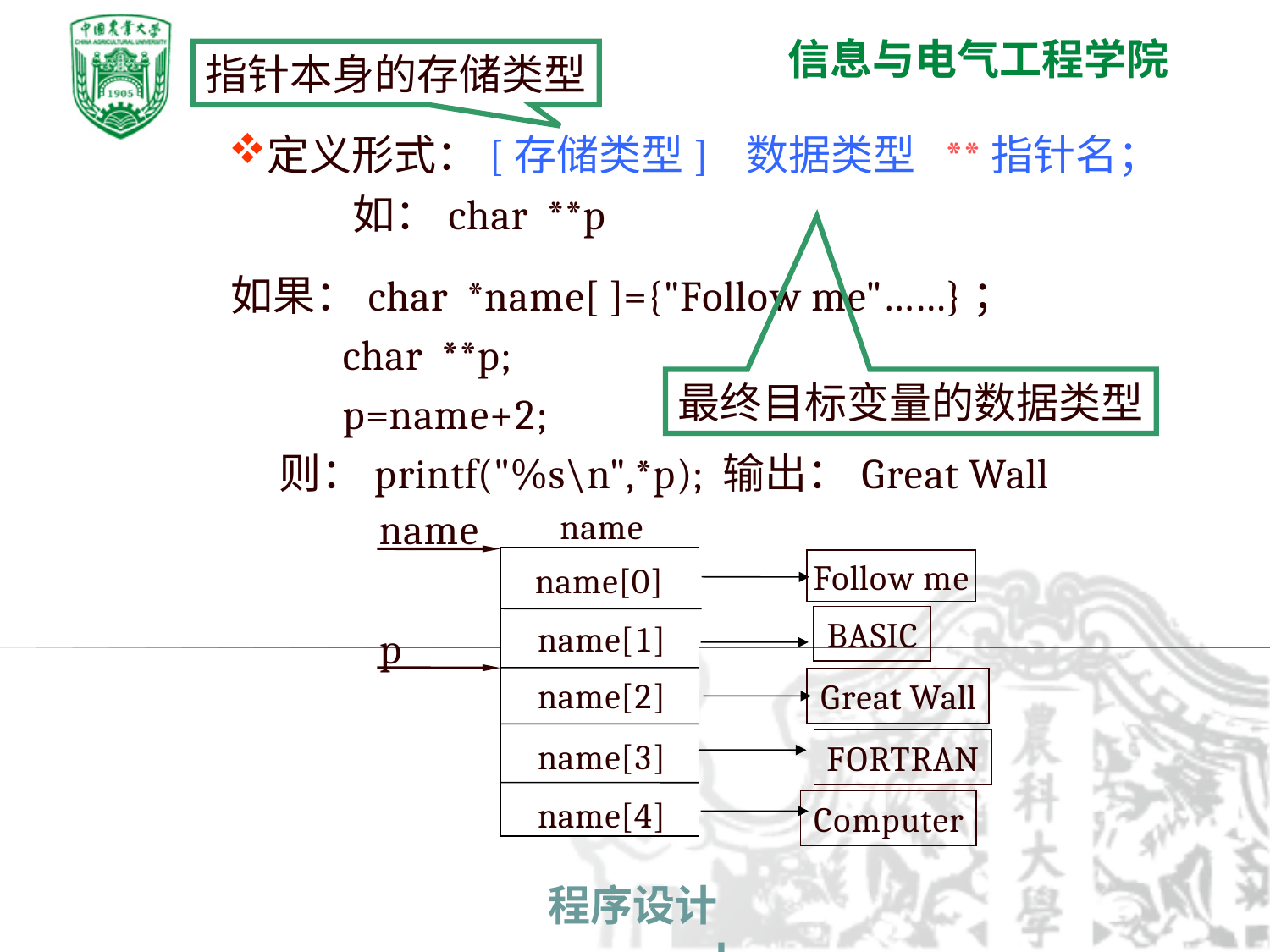

指针本身的存储类型
定义形式：[存储类型]   数据类型  **指针名；
            如：char  **p
如果：char  *name[ ]={"Follow me"……}；
            char  **p;
            p=name+2;
    则：printf("%s\n",*p); 输出：Great Wall
最终目标变量的数据类型
name

name

Follow me
name[0]

BASIC

name[1]

name[2]

Great Wall

name[3]
FORTRAN

name[4]
Computer

p